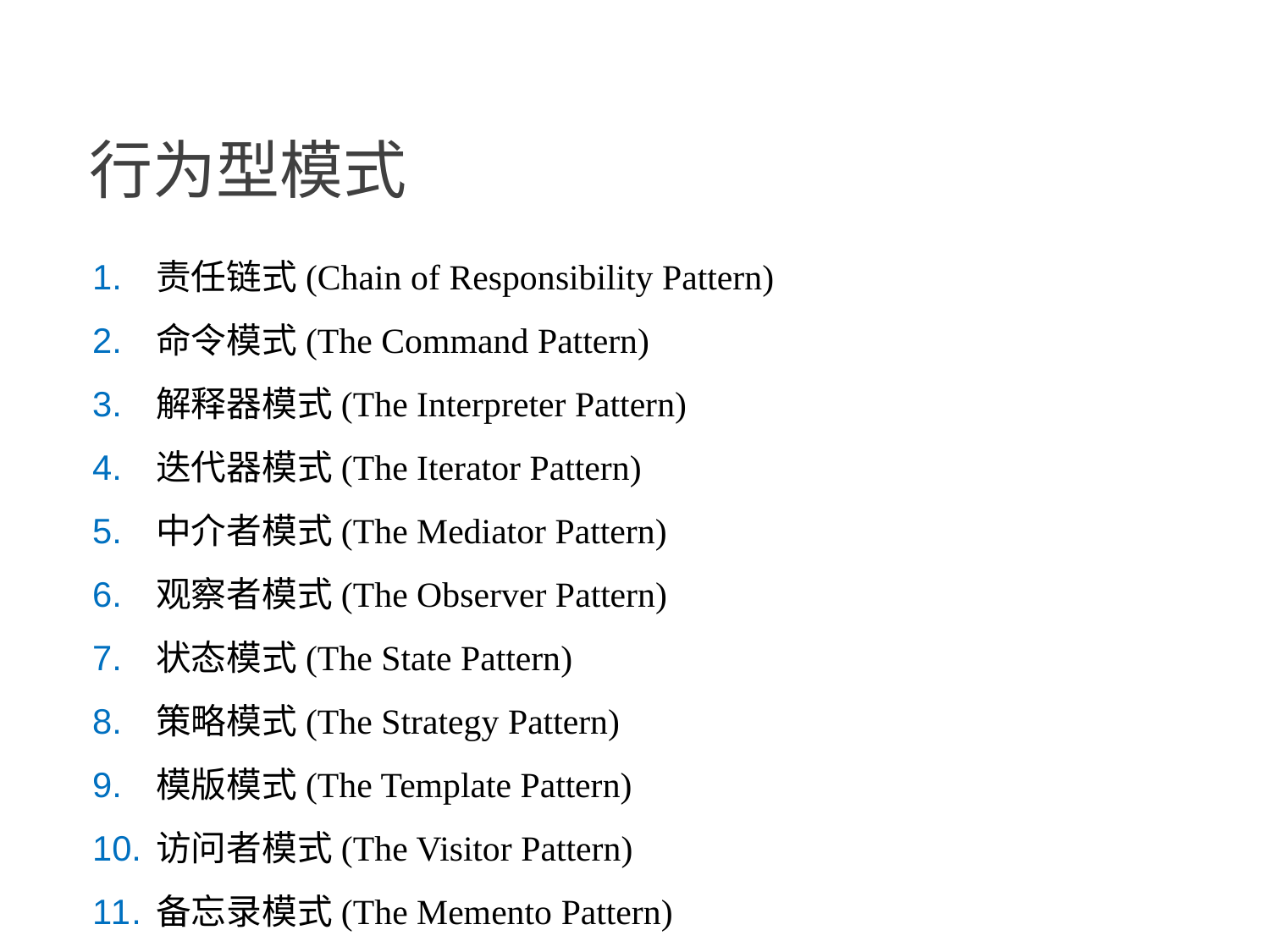

行为型模式
责任链式(Chain of Responsibility Pattern)
命令模式(The Command Pattern)
解释器模式(The Interpreter Pattern)
迭代器模式(The Iterator Pattern)
中介者模式(The Mediator Pattern)
观察者模式(The Observer Pattern)
状态模式(The State Pattern)
策略模式(The Strategy Pattern)
模版模式(The Template Pattern)
访问者模式(The Visitor Pattern)
备忘录模式(The Memento Pattern)